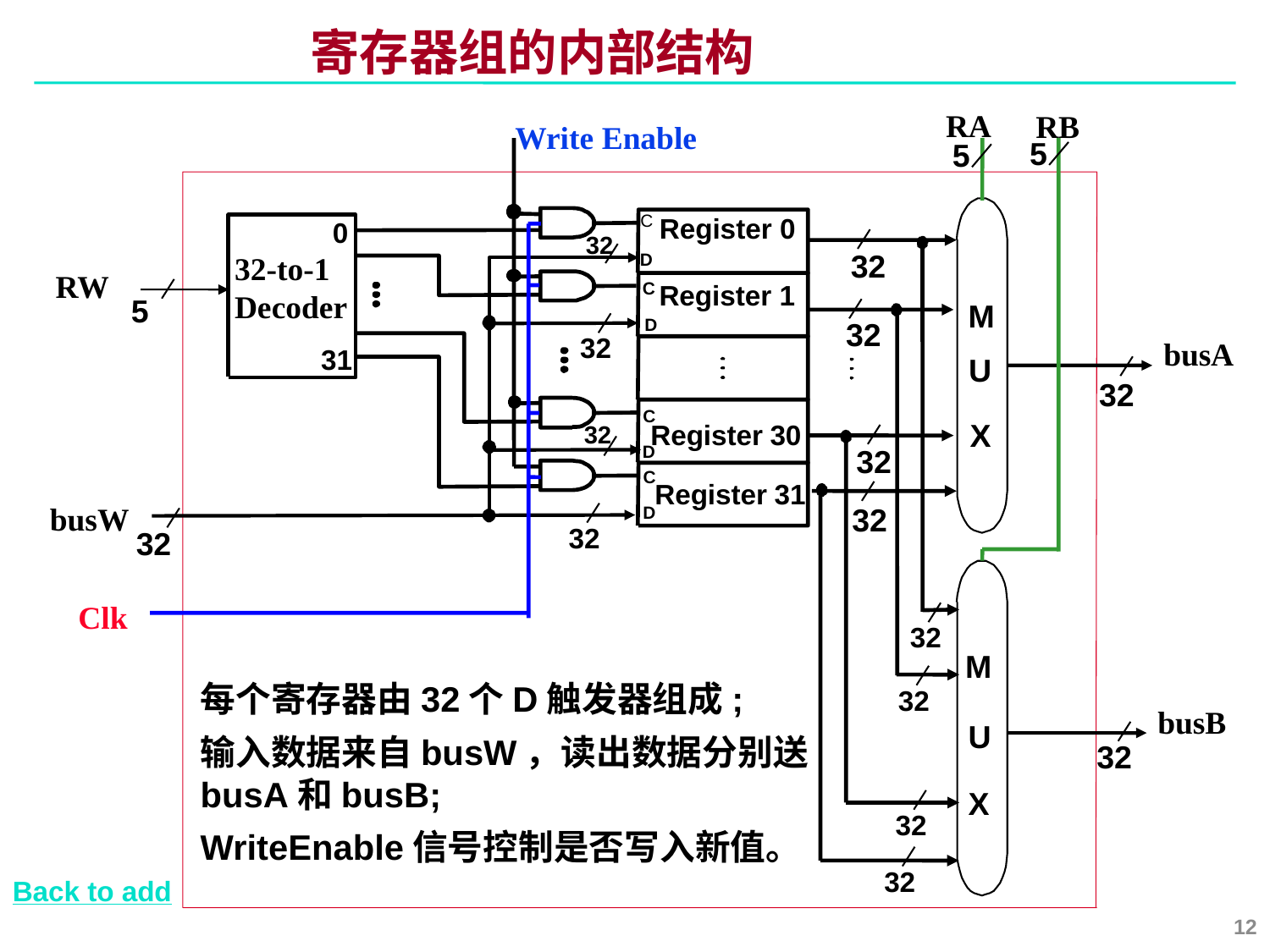

寄存器组的内部结构
RA
RB
Write Enable
5
5

Register 0

C

0

32

32
32-to-1
Decoder

D

RW

Register 1

C

5

M

32

D

32
busA

31

U

32

C
Register 30

32
X

32

D

C

Register 31

busW
32
D

32

32

    Clk

32
M

每个寄存器由32个D触发器组成;
输入数据来自busW，读出数据分别送busA和busB;
WriteEnable信号控制是否写入新值。

32
busB
U

32

X

32

32

Back to add
12